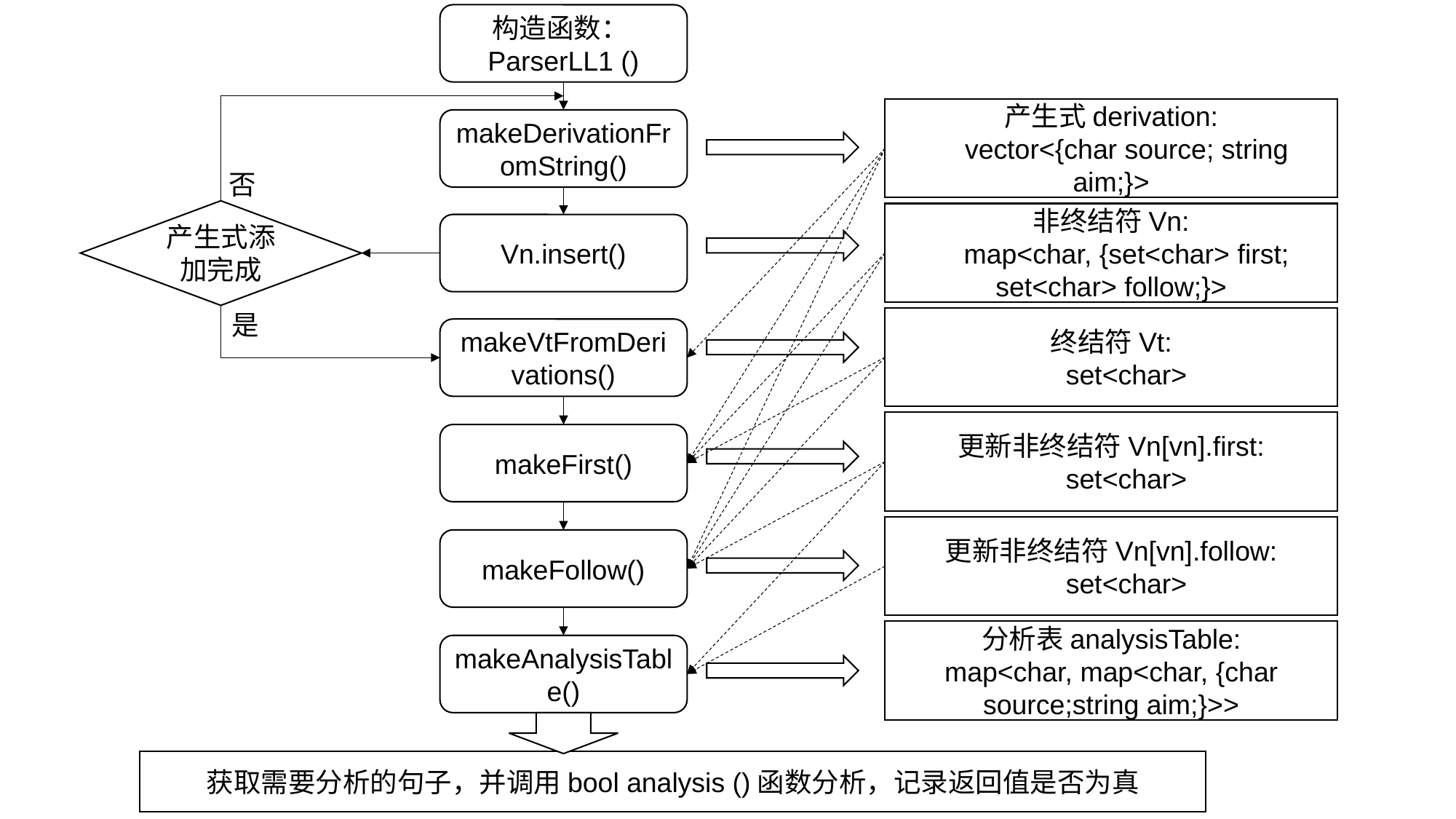

构造函数：ParserLL1 ()
产生式derivation:
    vector<{char source; string aim;}>
makeDerivationFromString()

否
产生式添加完成
非终结符Vn:
    map<char, {set<char> first; set<char> follow;}>
Vn.insert()

是
终结符Vt:
    set<char>
makeVtFromDerivations()

更新非终结符Vn[vn].first:
    set<char>
makeFirst()

更新非终结符Vn[vn].follow:
    set<char>
makeFollow()

分析表analysisTable:
map<char, map<char, {char source;string aim;}>>
makeAnalysisTable()

获取需要分析的句子，并调用bool analysis ()函数分析，记录返回值是否为真